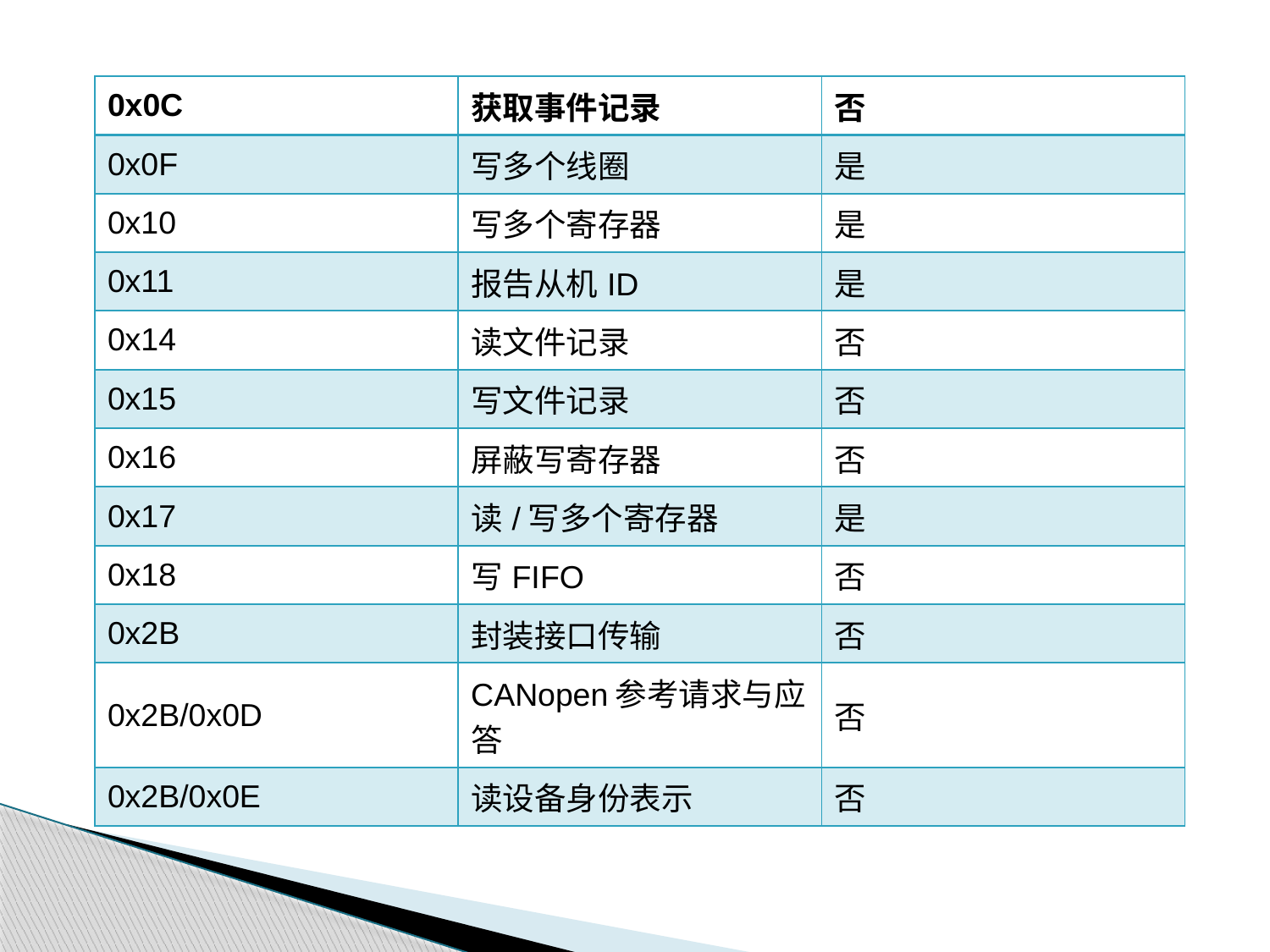

| 0x0C | 获取事件记录 | 否 |
| --- | --- | --- |
| 0x0F | 写多个线圈 | 是 |
| 0x10 | 写多个寄存器 | 是 |
| 0x11 | 报告从机ID | 是 |
| 0x14 | 读文件记录 | 否 |
| 0x15 | 写文件记录 | 否 |
| 0x16 | 屏蔽写寄存器 | 否 |
| 0x17 | 读/写多个寄存器 | 是 |
| 0x18 | 写FIFO | 否 |
| 0x2B | 封装接口传输 | 否 |
| 0x2B/0x0D | CANopen参考请求与应答 | 否 |
| 0x2B/0x0E | 读设备身份表示 | 否 |